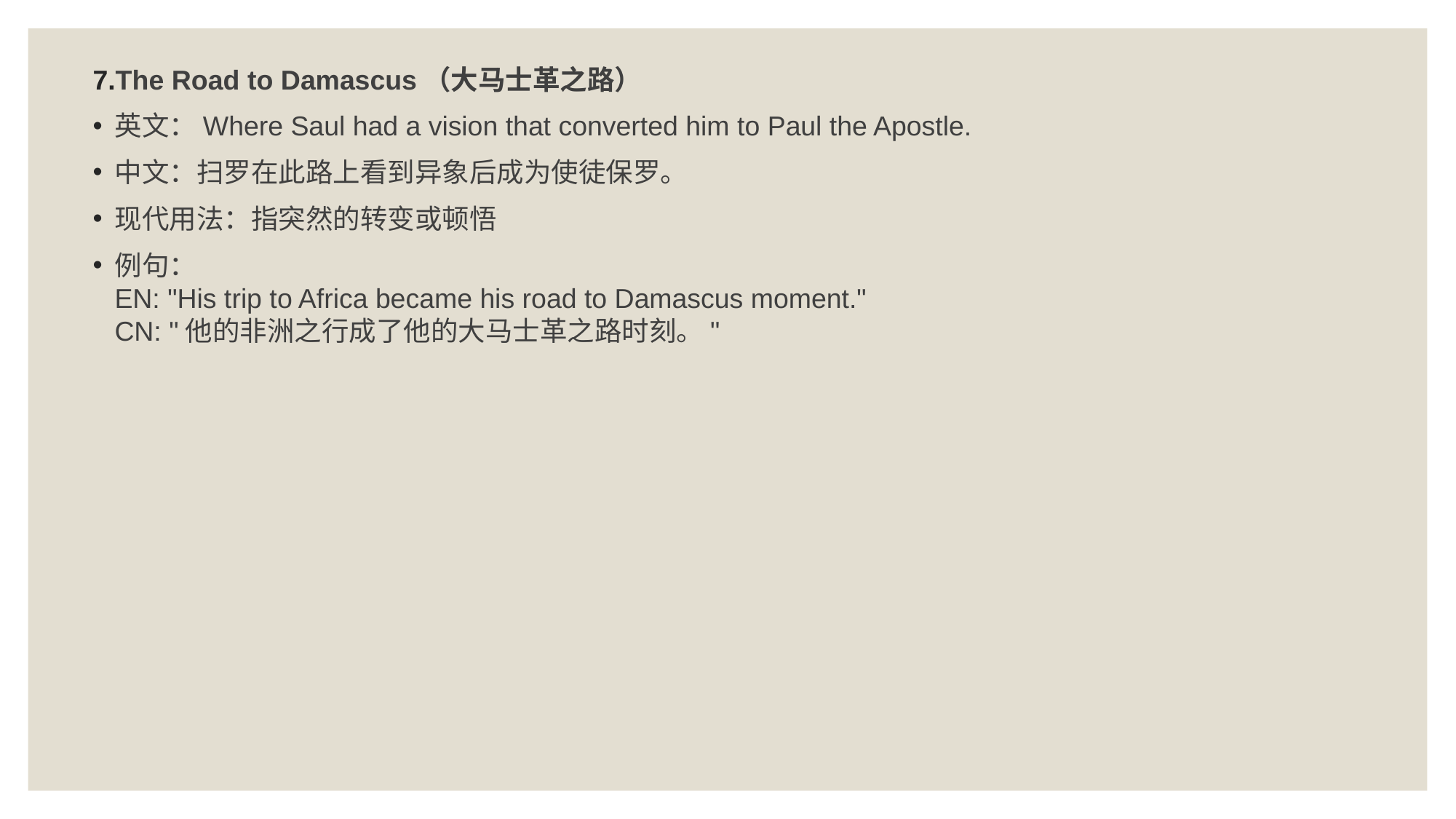

The Road to Damascus（大马士革之路）
英文：Where Saul had a vision that converted him to Paul the Apostle.
中文：扫罗在此路上看到异象后成为使徒保罗。
现代用法：指突然的转变或顿悟
例句：
EN: "His trip to Africa became his road to Damascus moment."
CN: "他的非洲之行成了他的大马士革之路时刻。"

#